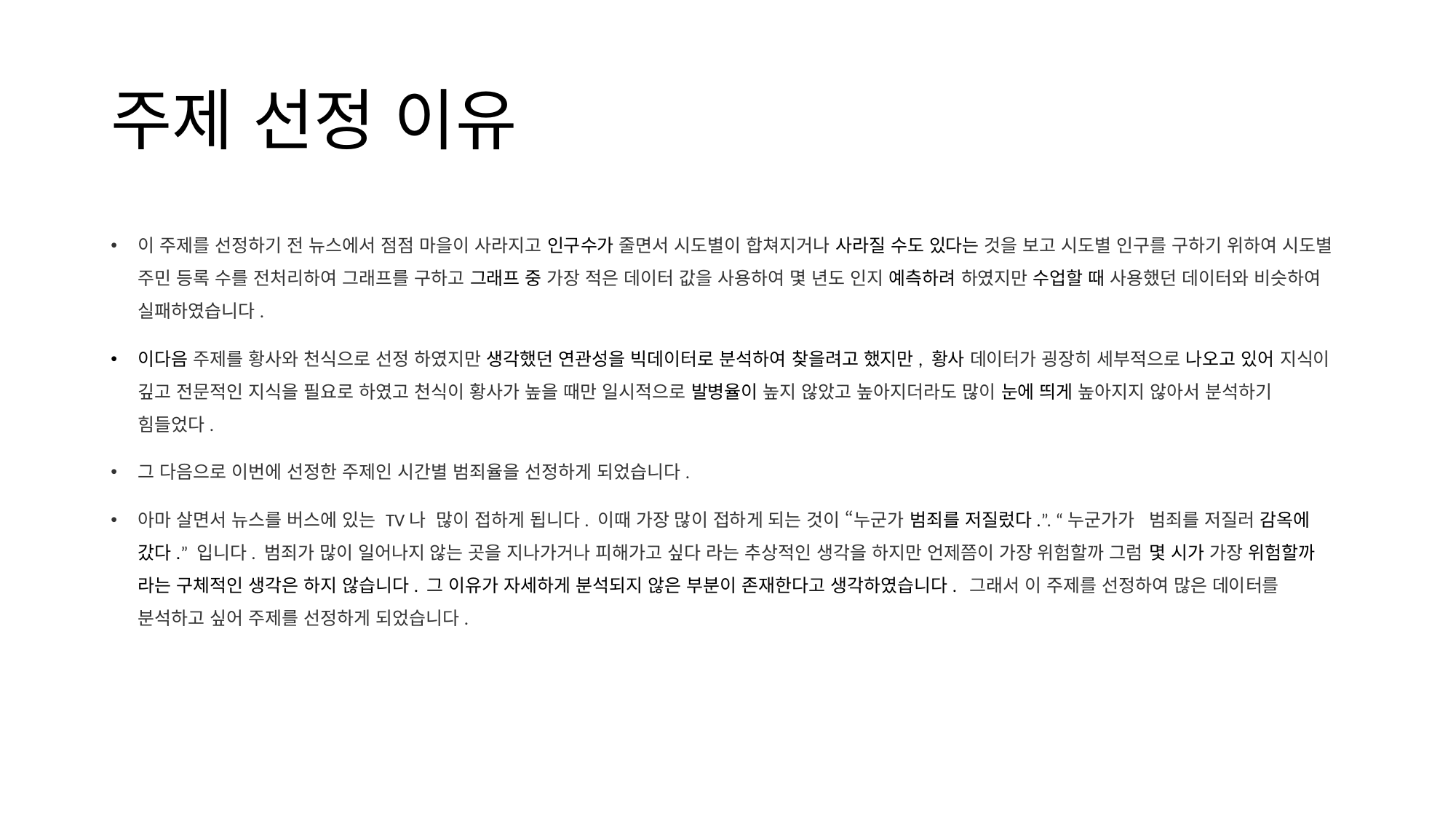

주제 선정 이유
이 주제를 선정하기 전 뉴스에서 점점 마을이 사라지고 인구수가 줄면서 시도별이 합쳐지거나 사라질 수도 있다는 것을 보고 시도별 인구를 구하기 위하여 시도별 주민 등록 수를 전처리하여 그래프를 구하고 그래프 중 가장 적은 데이터 값을 사용하여 몇 년도 인지 예측하려 하였지만 수업할 때 사용했던 데이터와 비슷하여 실패하였습니다.
이다음 주제를 황사와 천식으로 선정 하였지만 생각했던 연관성을 빅데이터로 분석하여 찾을려고 했지만, 황사 데이터가 굉장히 세부적으로 나오고 있어 지식이 깊고 전문적인 지식을 필요로 하였고 천식이 황사가 높을 때만 일시적으로 발병율이 높지 않았고 높아지더라도 많이 눈에 띄게 높아지지 않아서 분석하기 힘들었다.
그 다음으로 이번에 선정한 주제인 시간별 범죄율을 선정하게 되었습니다.
아마 살면서 뉴스를 버스에 있는 TV나  많이 접하게 됩니다. 이때 가장 많이 접하게 되는 것이 “누군가 범죄를 저질렀다.”. “누군가가   범죄를 저질러 감옥에 갔다.” 입니다. 범죄가 많이 일어나지 않는 곳을 지나가거나 피해가고 싶다 라는 추상적인 생각을 하지만 언제쯤이 가장 위험할까 그럼 몇 시가 가장 위험할까 라는 구체적인 생각은 하지 않습니다. 그 이유가 자세하게 분석되지 않은 부분이 존재한다고 생각하였습니다.  그래서 이 주제를 선정하여 많은 데이터를 분석하고 싶어 주제를 선정하게 되었습니다.